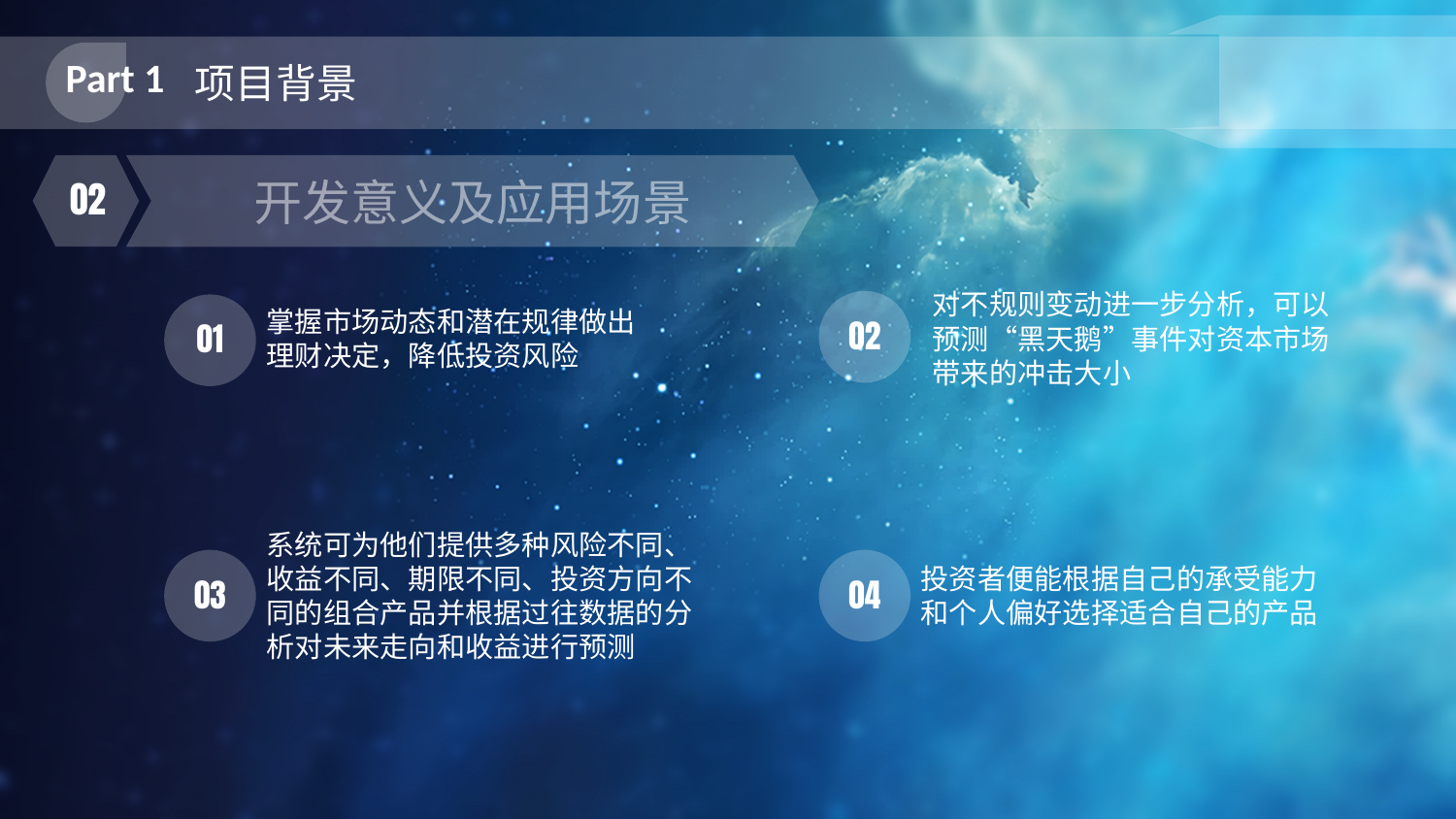

Part 1
项目背景

02
开发意义及应用场景
对不规则变动进一步分析，可以预测“黑天鹅”事件对资本市场带来的冲击大小
02
01
掌握市场动态和潜在规律做出理财决定，降低投资风险
系统可为他们提供多种风险不同、收益不同、期限不同、投资方向不同的组合产品并根据过往数据的分析对未来走向和收益进行预测
03
04
投资者便能根据自己的承受能力和个人偏好选择适合自己的产品